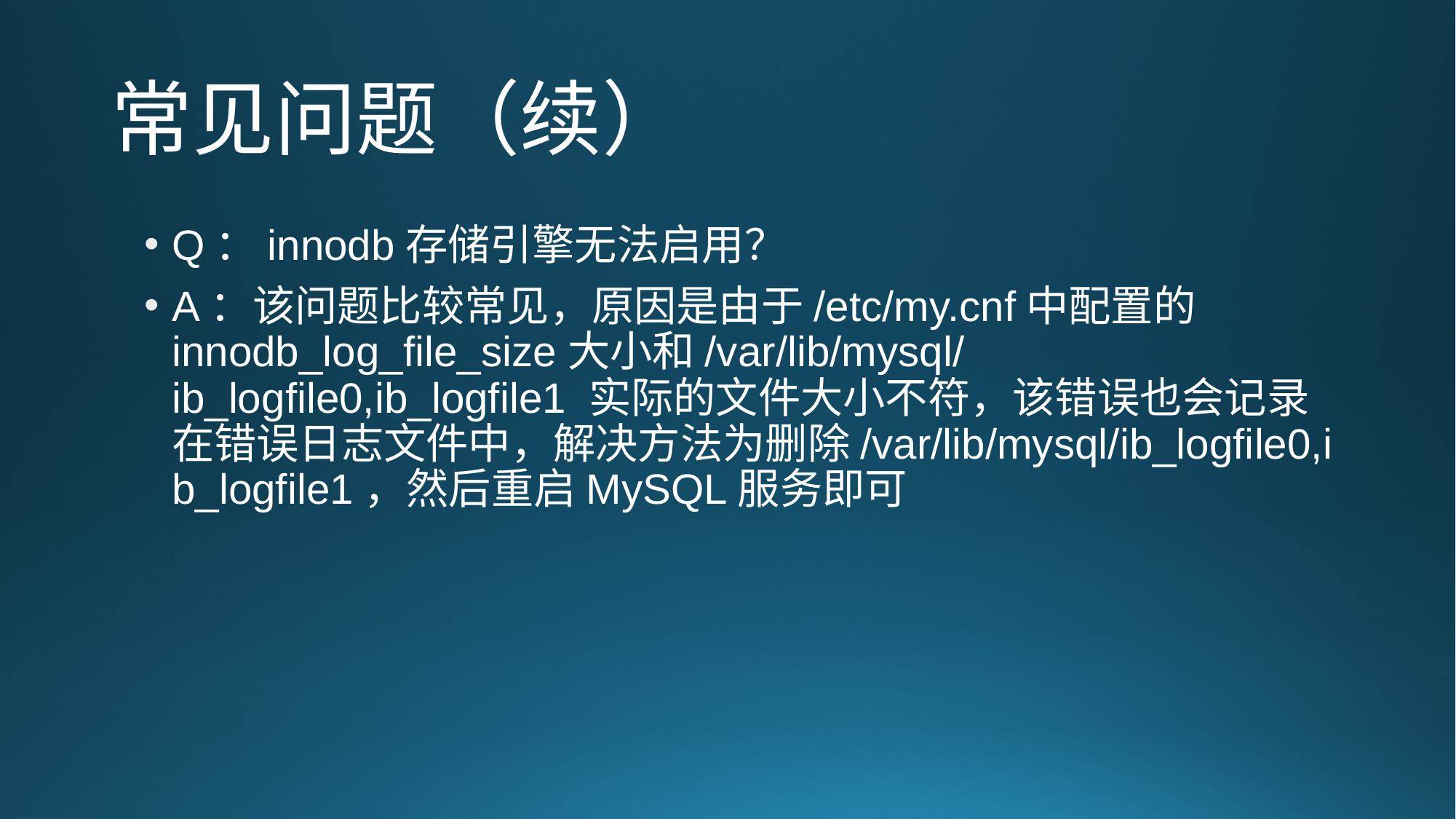

# 常见问题（续）
Q：innodb存储引擎无法启用？
A：该问题比较常见，原因是由于/etc/my.cnf中配置的innodb_log_file_size大小和/var/lib/mysql/ib_logfile0,ib_logfile1 实际的文件大小不符，该错误也会记录在错误日志文件中，解决方法为删除/var/lib/mysql/ib_logfile0,ib_logfile1，然后重启MySQL服务即可